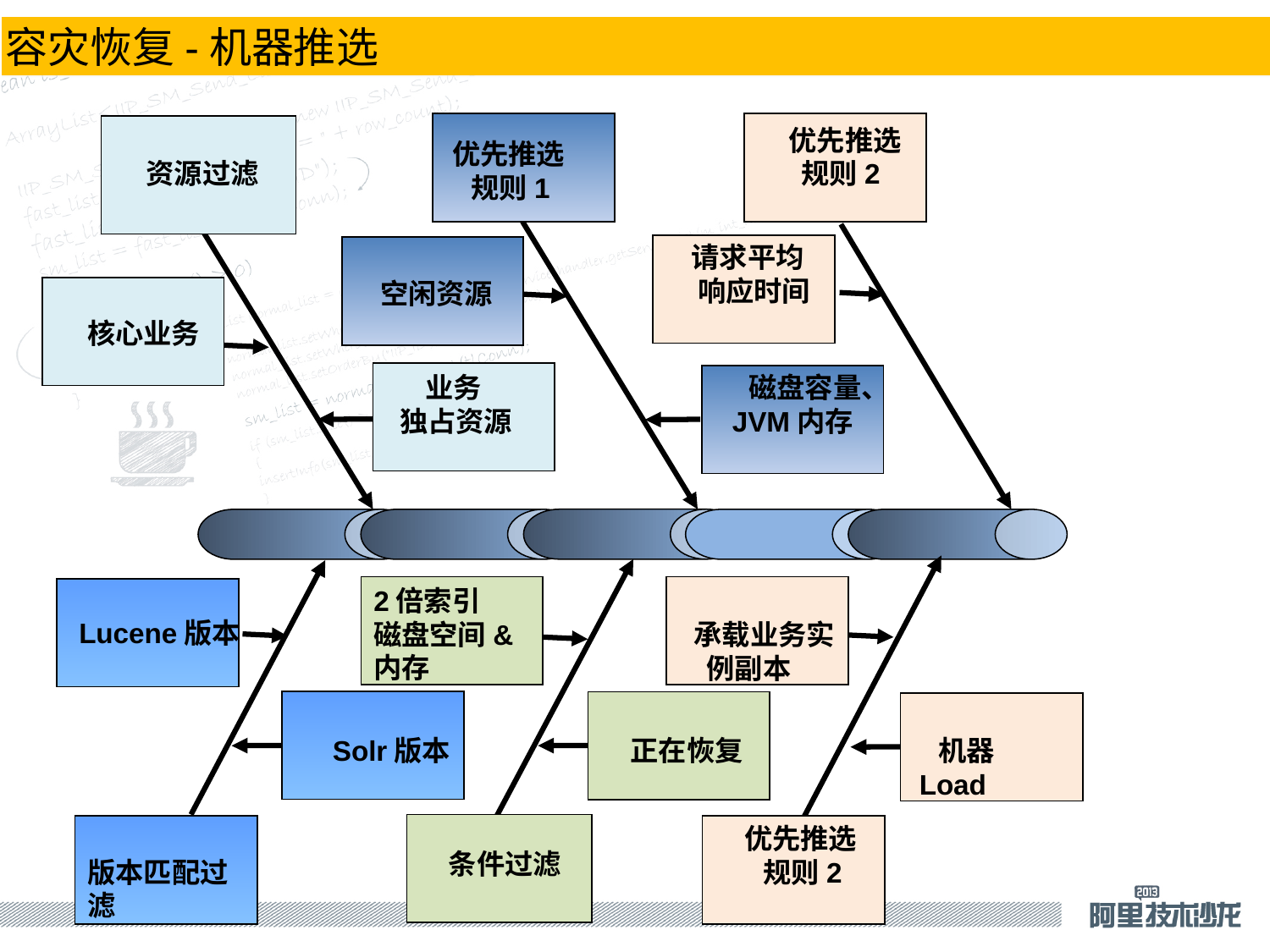

容灾恢复-机器推选

2倍索引
磁盘空间&内存

  优先推选
     规则1

    资源过滤
    优先推选
      规则2

   请求平均
    响应时间

   空闲资源
    核心业务
     业务
 独占资源
    磁盘容量、
  JVM内存

 承载业务实
   例副本

    Lucene版本

    Solr版本

   正在恢复

  机器 Load

   条件过滤

版本匹配过滤

    优先推选
       规则2